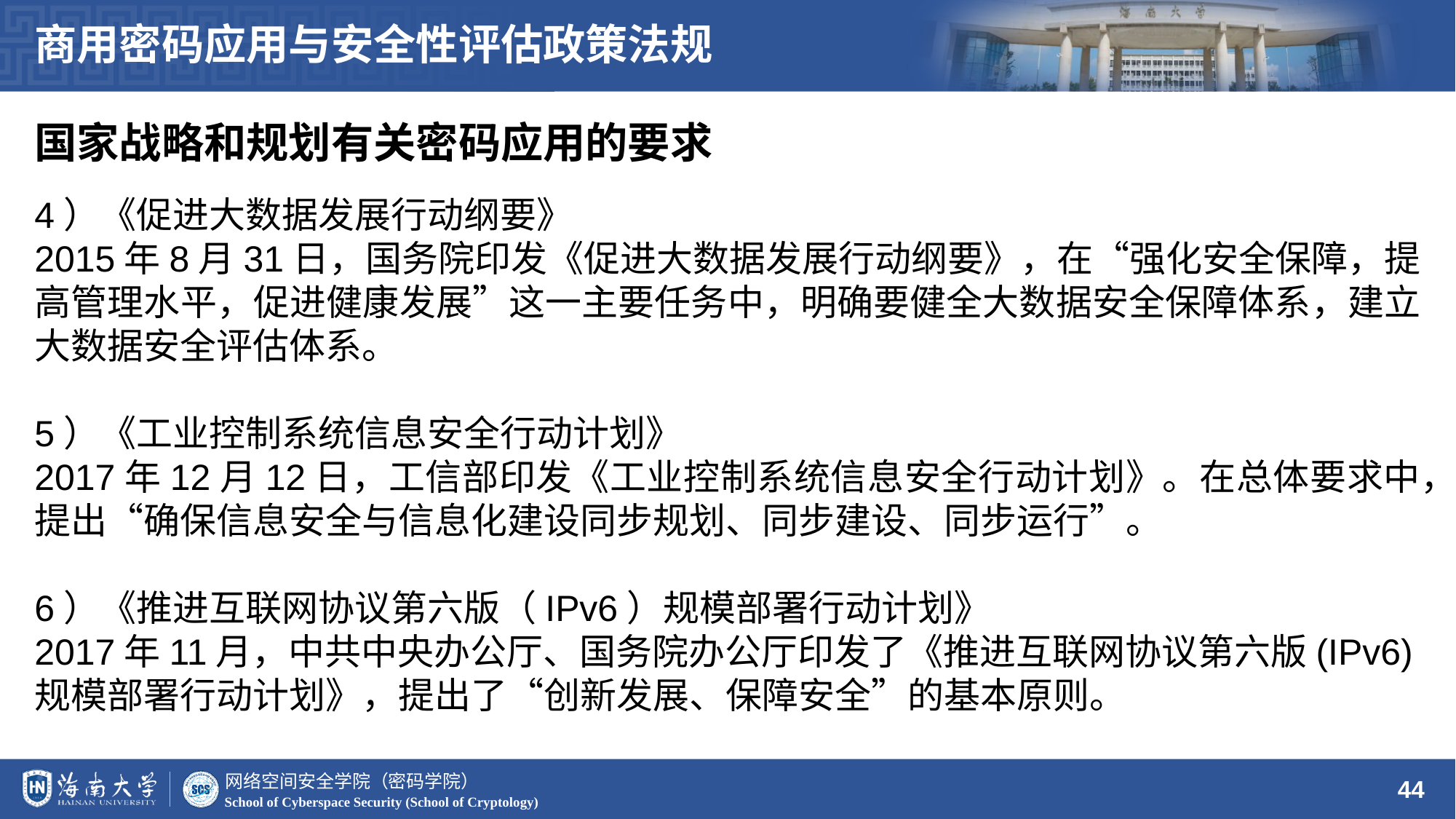

商用密码应用与安全性评估政策法规

国家战略和规划有关密码应用的要求
4）《促进大数据发展行动纲要》
2015年8月31日，国务院印发《促进大数据发展行动纲要》，在“强化安全保障，提高管理水平，促进健康发展”这一主要任务中，明确要健全大数据安全保障体系，建立大数据安全评估体系。

5）《工业控制系统信息安全行动计划》
2017年12月12日，工信部印发《工业控制系统信息安全行动计划》。在总体要求中，提出“确保信息安全与信息化建设同步规划、同步建设、同步运行”。

6）《推进互联网协议第六版（IPv6）规模部署行动计划》
2017年11月，中共中央办公厅、国务院办公厅印发了《推进互联网协议第六版(IPv6)规模部署行动计划》，提出了“创新发展、保障安全”的基本原则。
44